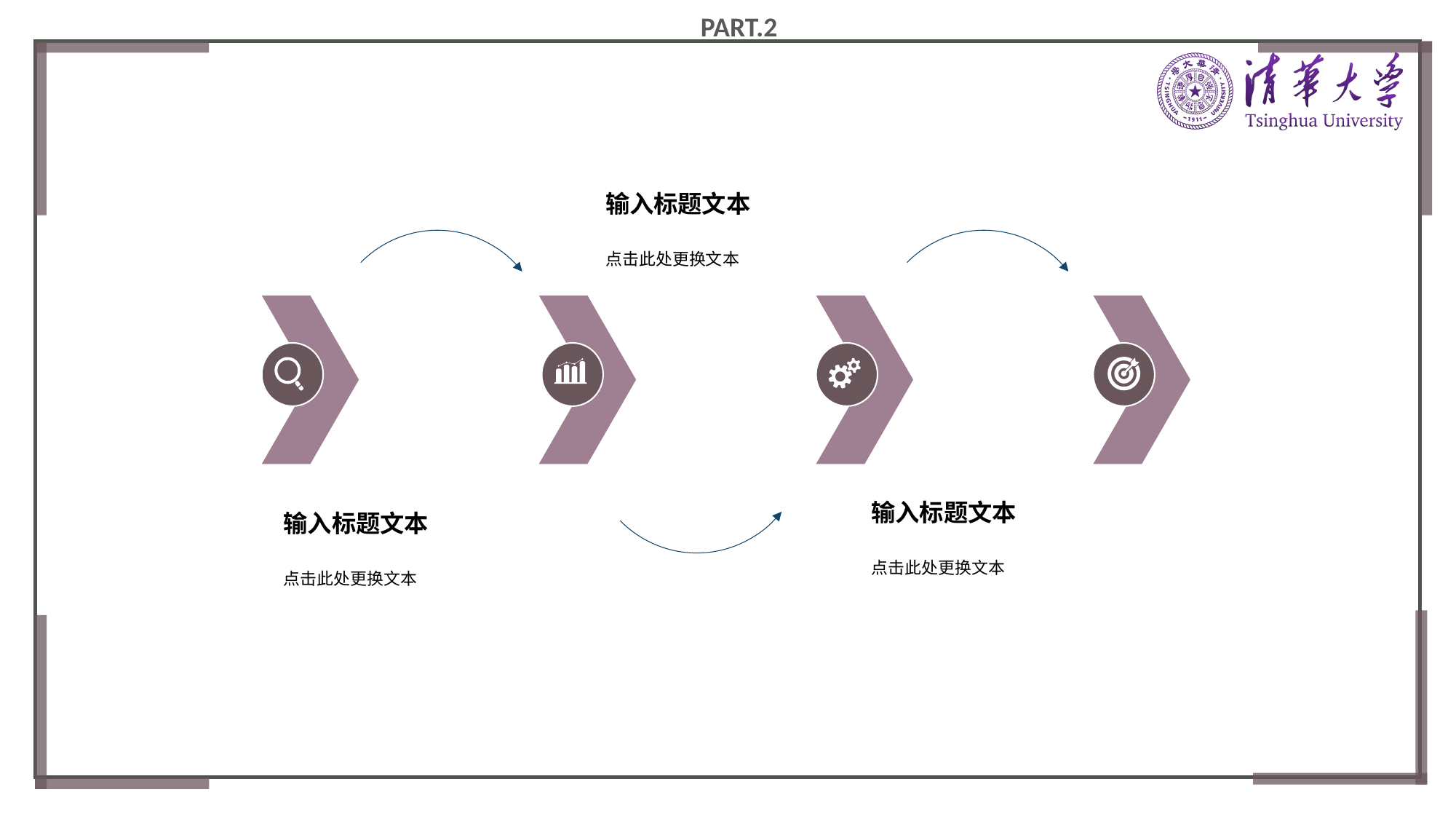

PART.2

输入标题文本

点击此处更换文本
输入标题文本
输入标题文本
点击此处更换文本
点击此处更换文本